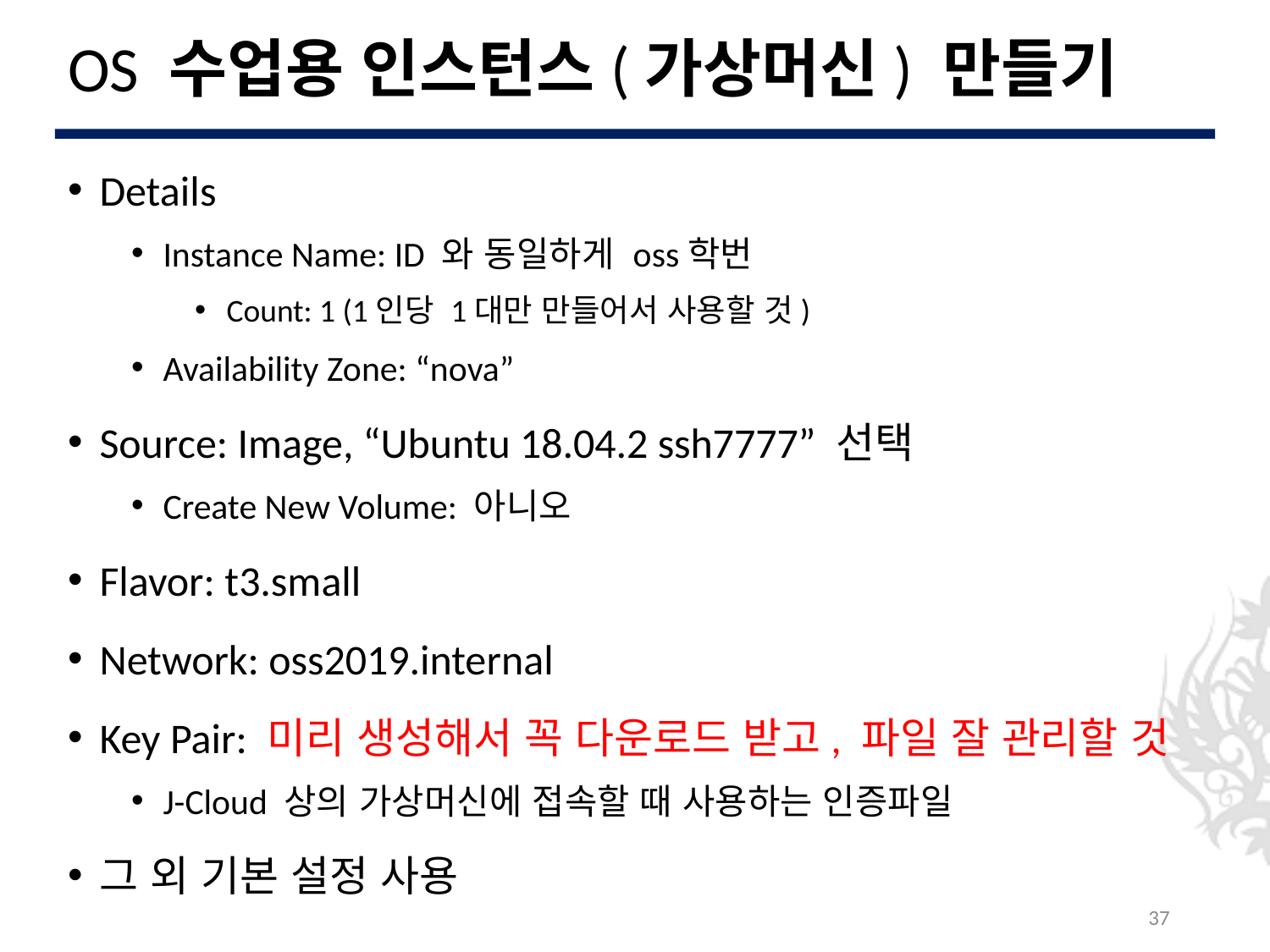

# OS 수업용 인스턴스(가상머신) 만들기
Details
Instance Name: ID 와 동일하게 oss학번
Count: 1 (1인당 1대만 만들어서 사용할 것)
Availability Zone: “nova”
Source: Image, “Ubuntu 18.04.2 ssh7777” 선택
Create New Volume: 아니오
Flavor: t3.small
Network: oss2019.internal
Key Pair: 미리 생성해서 꼭 다운로드 받고, 파일 잘 관리할 것
J-Cloud 상의 가상머신에 접속할 때 사용하는 인증파일
그 외 기본 설정 사용

37